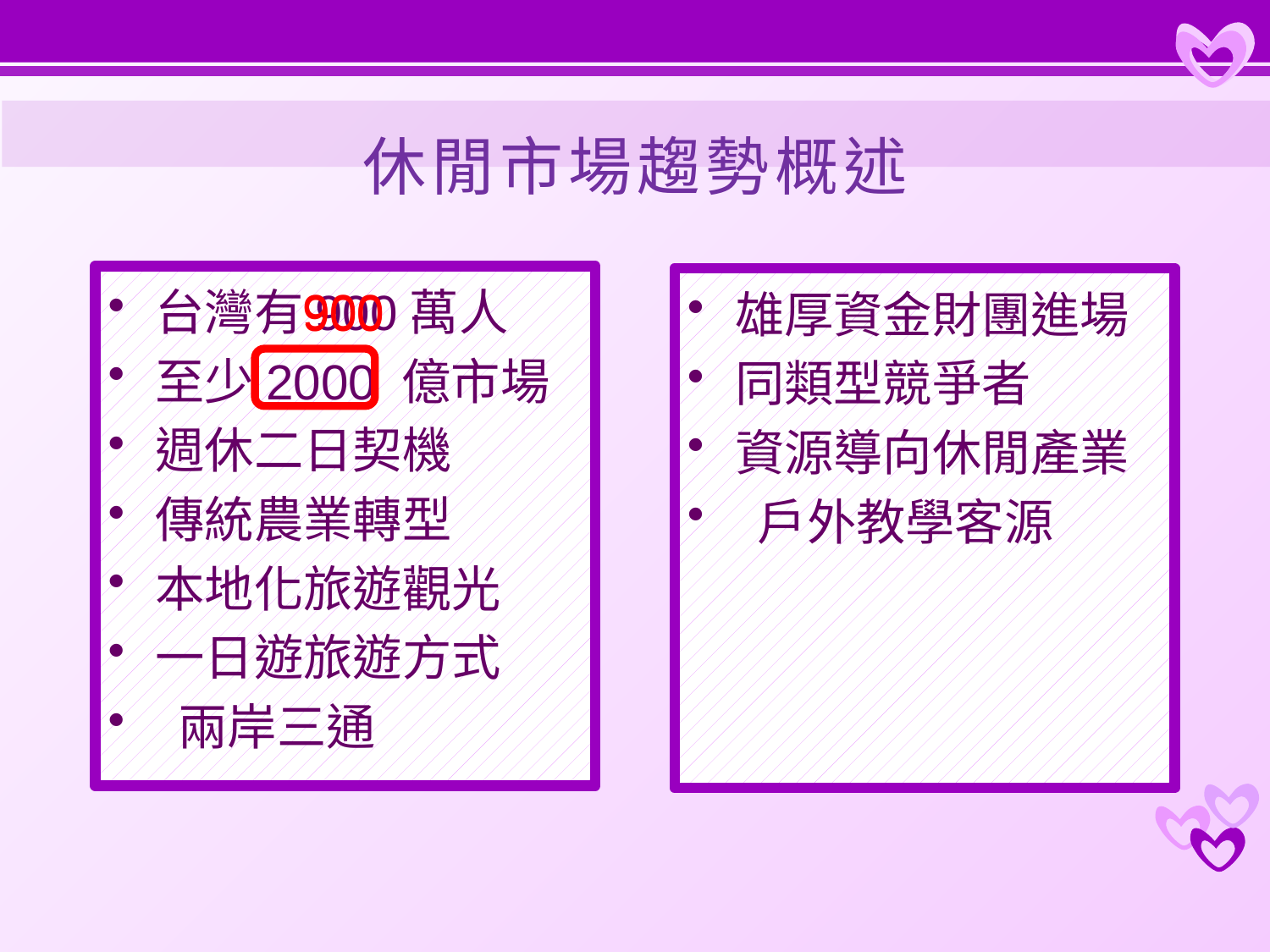

# 休閒市場趨勢概述
台灣有900萬人
至少2000 億市場
週休二日契機
傳統農業轉型
本地化旅遊觀光
一日遊旅遊方式
 兩岸三通
雄厚資金財團進場
同類型競爭者
資源導向休閒產業
 戶外教學客源
900
900